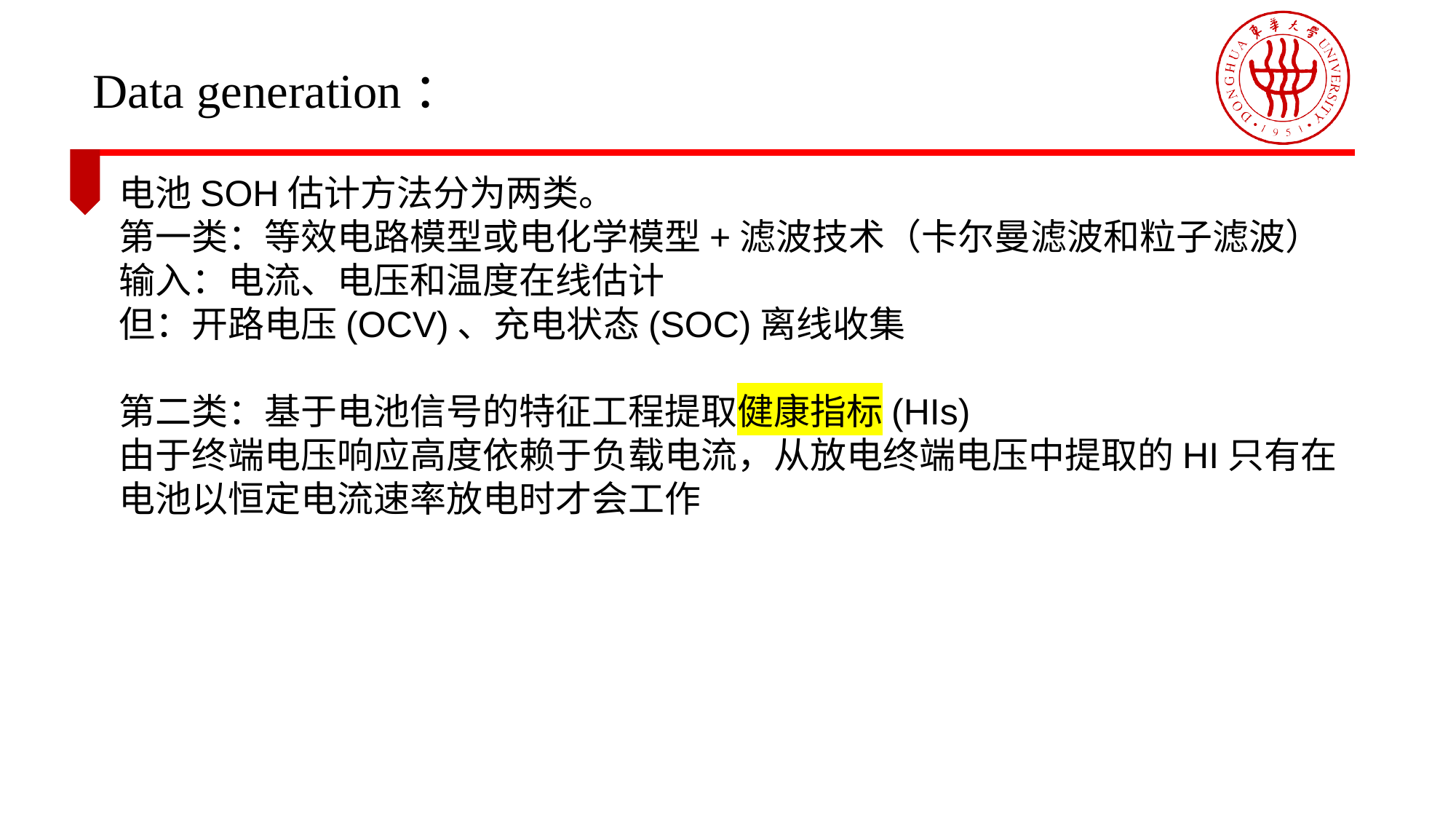

Data generation：
电池SOH估计方法分为两类。
第一类：等效电路模型或电化学模型+滤波技术（卡尔曼滤波和粒子滤波）
输入：电流、电压和温度在线估计
但：开路电压(OCV)、充电状态(SOC)离线收集

第二类：基于电池信号的特征工程提取健康指标(HIs)
由于终端电压响应高度依赖于负载电流，从放电终端电压中提取的HI只有在电池以恒定电流速率放电时才会工作